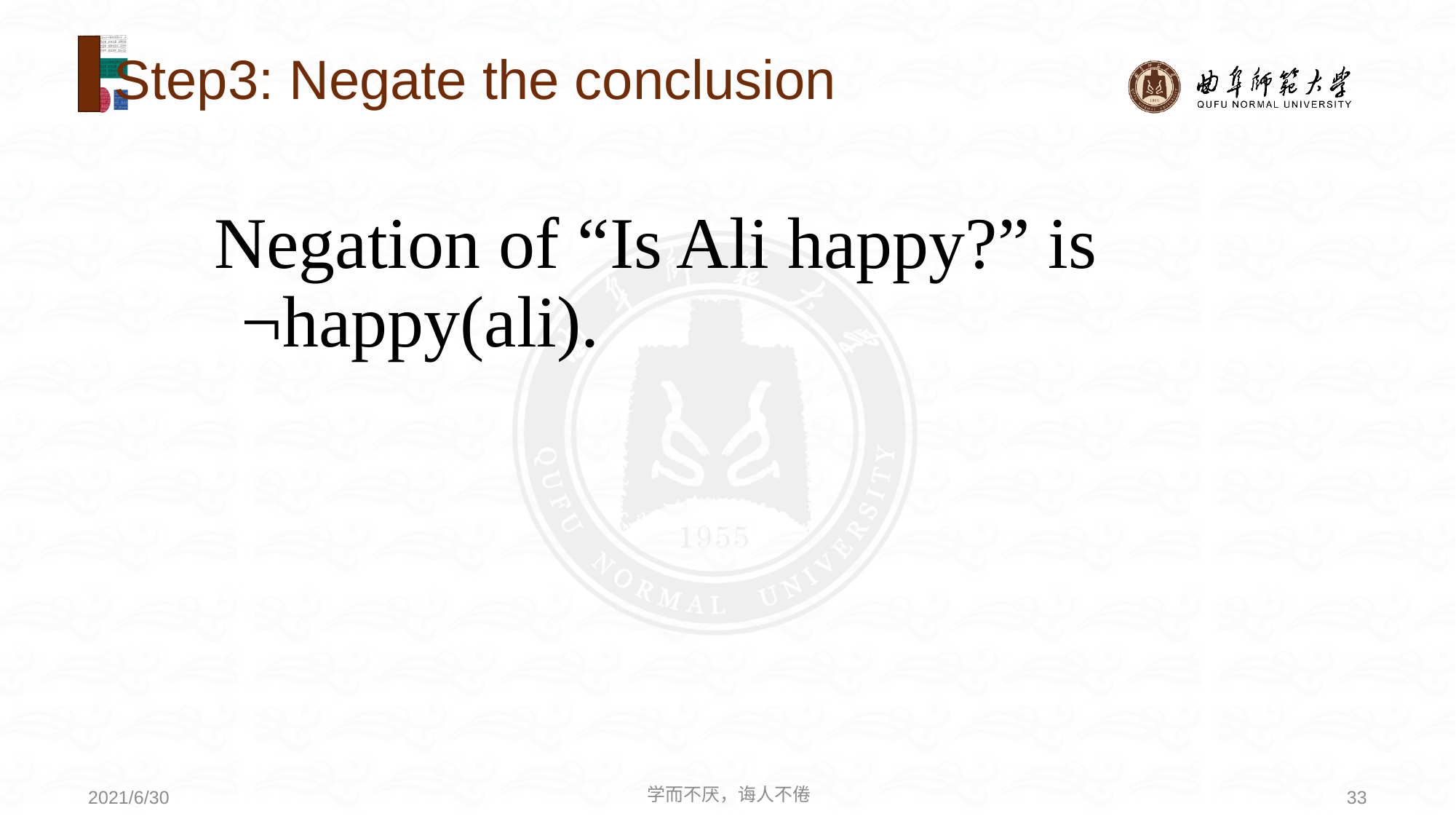

# Step3: Negate the conclusion
Negation of “Is Ali happy?” is ¬happy(ali).
学而不厌，诲人不倦
33
2021/6/30